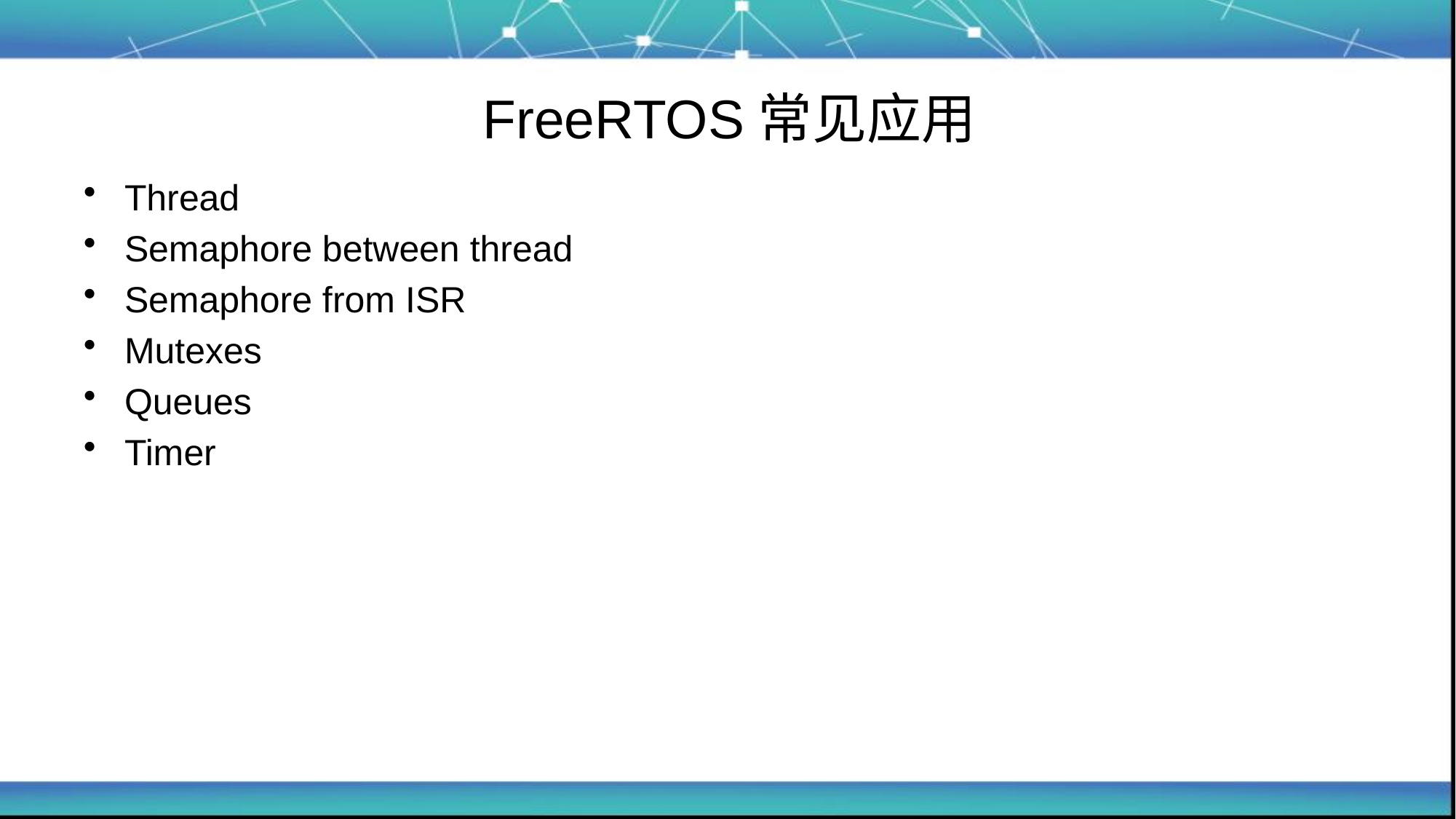

# FreeRTOS常见应用
Thread
Semaphore between thread
Semaphore from ISR
Mutexes
Queues
Timer